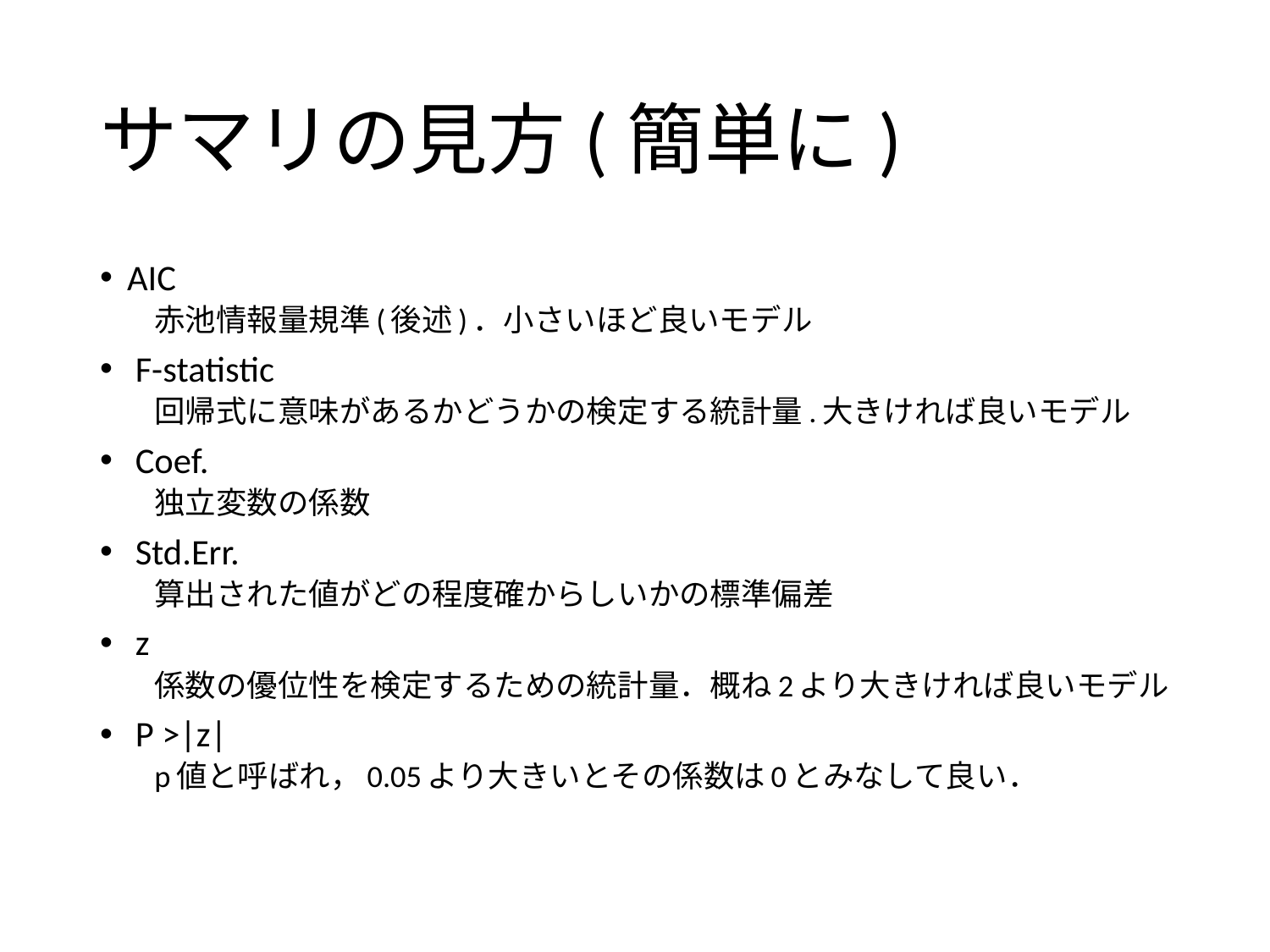

# サマリの見方(簡単に)
AIC
赤池情報量規準(後述)．小さいほど良いモデル
 F-statistic
回帰式に意味があるかどうかの検定する統計量.大きければ良いモデル
 Coef.
独立変数の係数
 Std.Err.
算出された値がどの程度確からしいかの標準偏差
 z
係数の優位性を検定するための統計量．概ね2より大きければ良いモデル
 P >|z|
p値と呼ばれ，0.05より大きいとその係数は0とみなして良い．